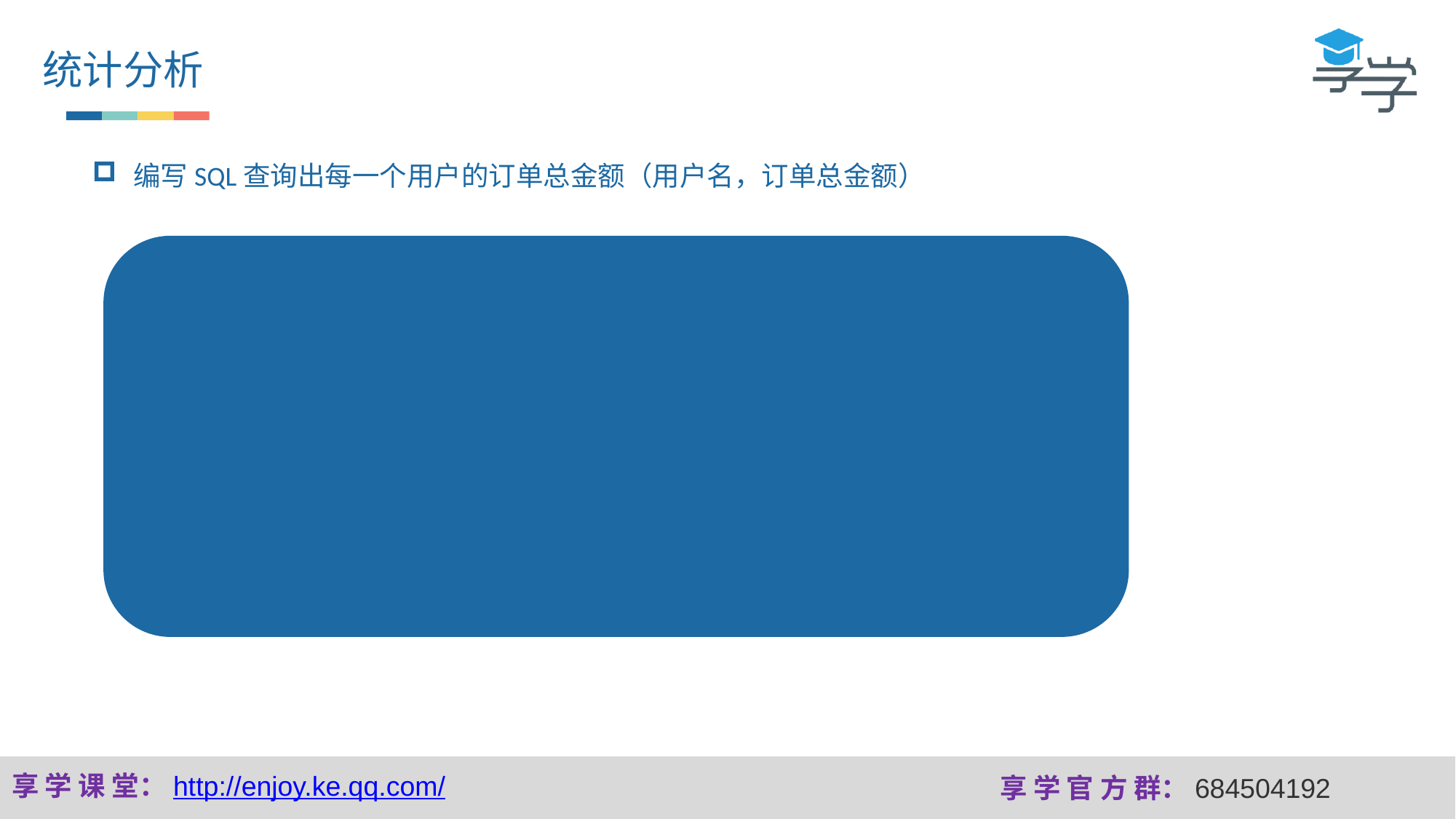

统计分析

编写SQL查询出每一个用户的订单总金额（用户名，订单总金额）

	SELECT
	a.单用户名,
	sum(d.商品价格 * b.商品数量)
	FROM
	订单表 a
JOIN 订单分类关联表 b ON a.订单编号 = b.订单编号
JOIN 商品分类关联表 c ON c.商品分类ID = b.商品分类ID
JOIN 商品信息表 d ON d.商品名称 = c.商品名称
GROUP BY
	a.下单用户名